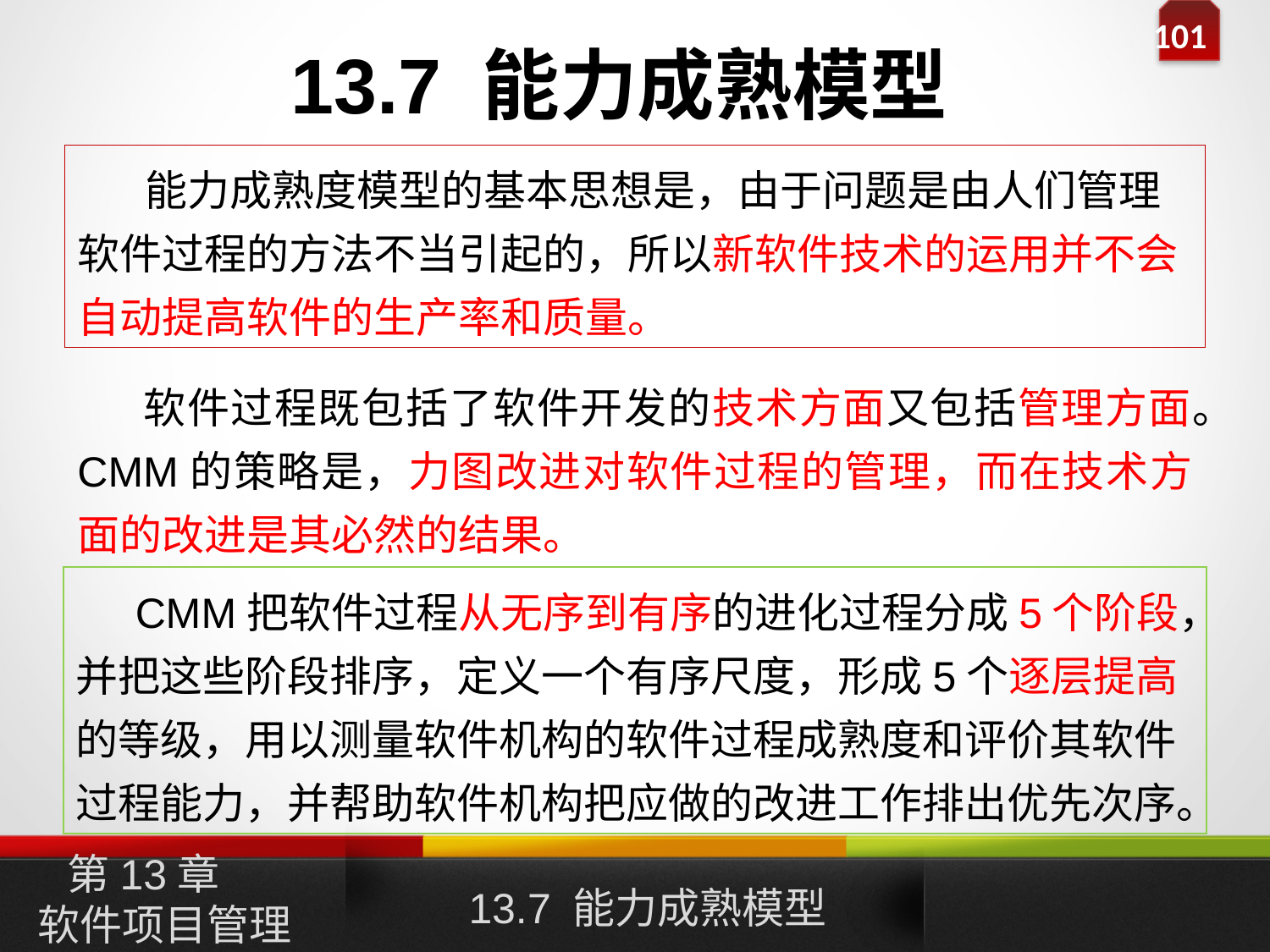

# 13.7 能力成熟模型
      能力成熟度模型的基本思想是，由于问题是由人们管理软件过程的方法不当引起的，所以新软件技术的运用并不会自动提高软件的生产率和质量。
     软件过程既包括了软件开发的技术方面又包括管理方面。CMM的策略是，力图改进对软件过程的管理，而在技术方面的改进是其必然的结果。
     CMM把软件过程从无序到有序的进化过程分成5个阶段，并把这些阶段排序，定义一个有序尺度，形成5个逐层提高的等级，用以测量软件机构的软件过程成熟度和评价其软件过程能力，并帮助软件机构把应做的改进工作排出优先次序。
第13章
软件项目管理
13.7 能力成熟模型